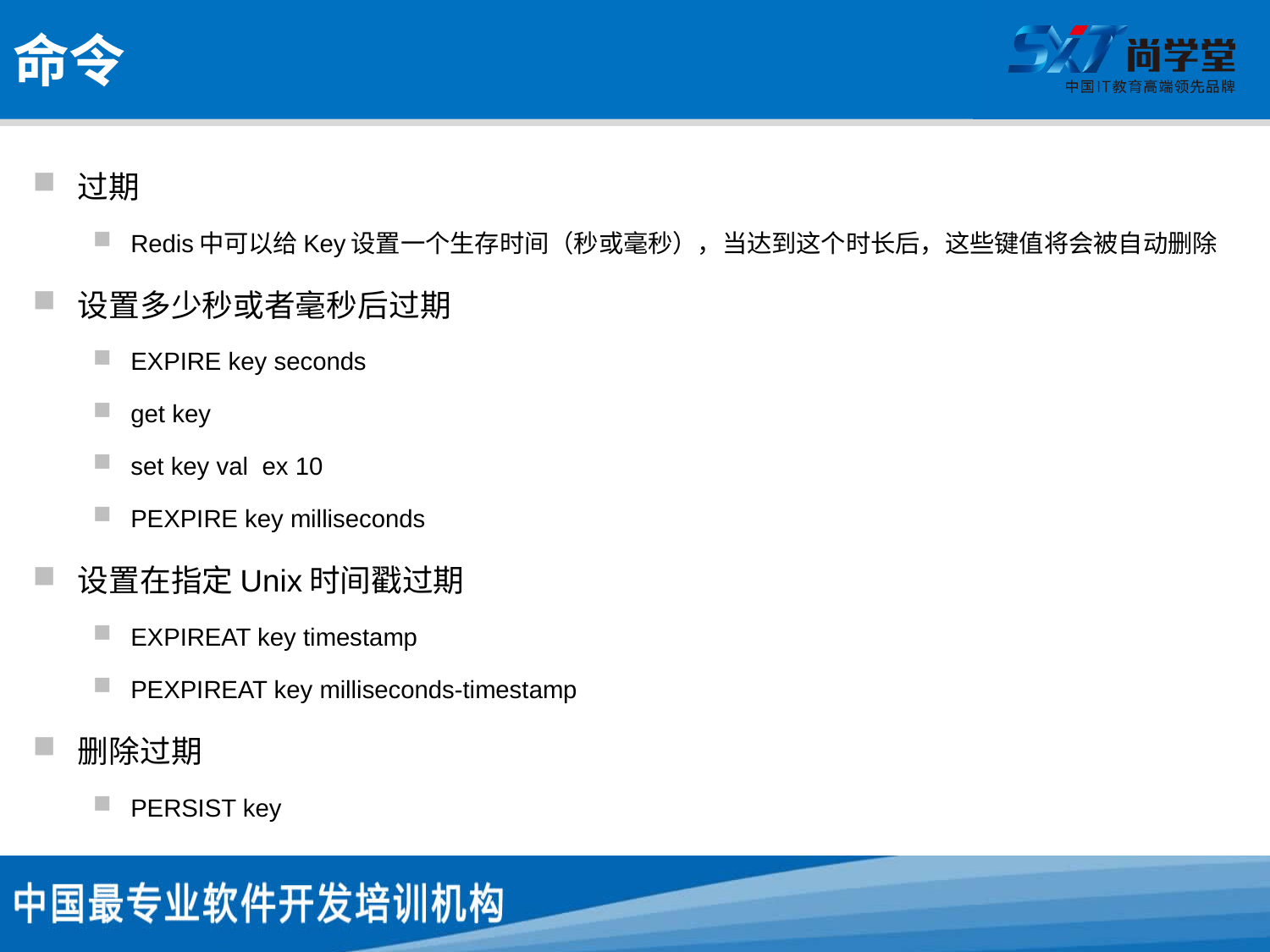

# 命令
过期
Redis中可以给Key设置一个生存时间（秒或毫秒），当达到这个时长后，这些键值将会被自动删除
设置多少秒或者毫秒后过期
EXPIRE key seconds
get key
set key val  ex 10
PEXPIRE key milliseconds
设置在指定Unix时间戳过期
EXPIREAT key timestamp
PEXPIREAT key milliseconds-timestamp
删除过期
PERSIST key